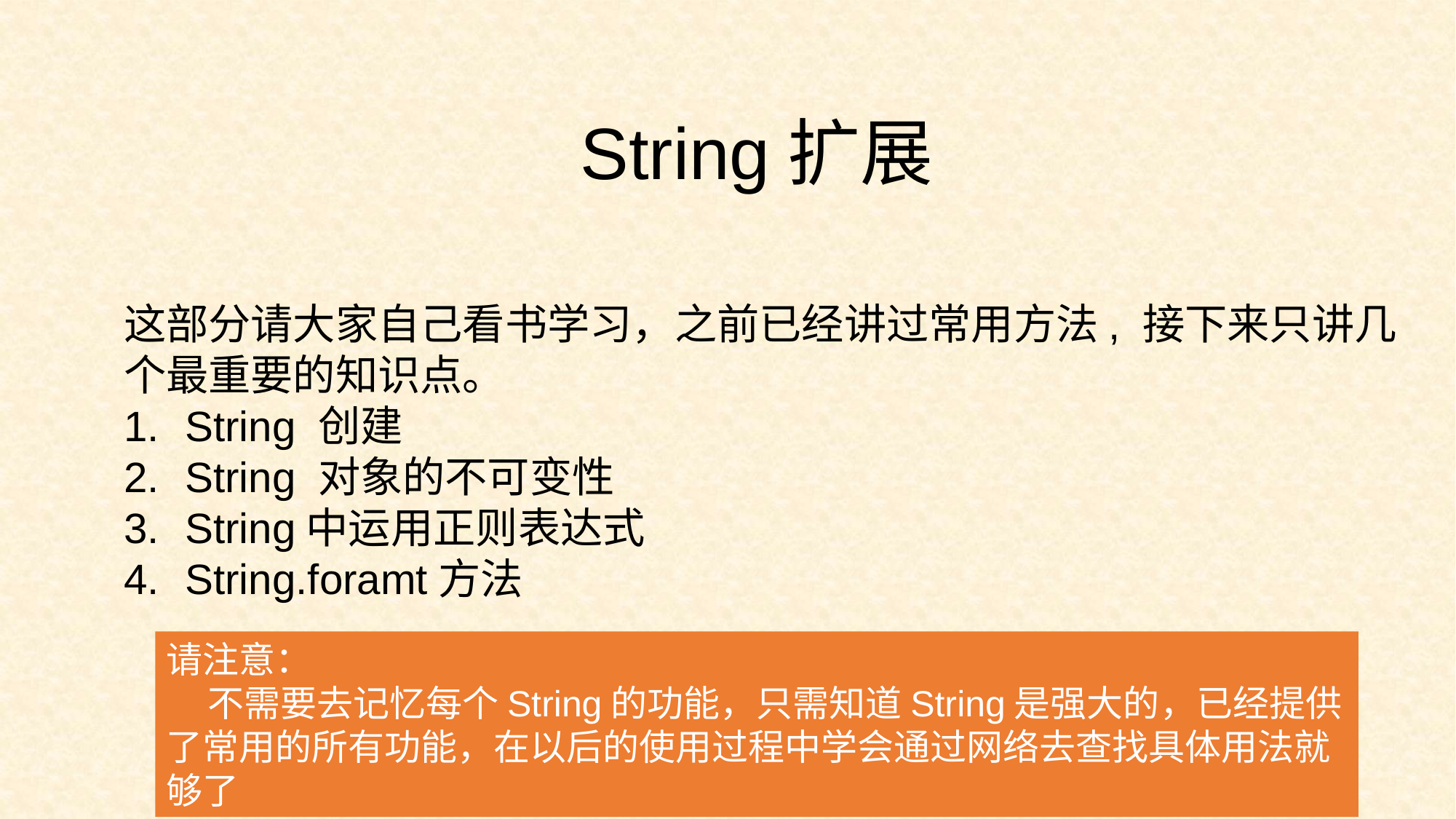

String扩展
这部分请大家自己看书学习，之前已经讲过常用方法, 接下来只讲几个最重要的知识点。
String 创建
String 对象的不可变性
String中运用正则表达式
String.foramt方法

请注意：
    不需要去记忆每个String的功能，只需知道String是强大的，已经提供了常用的所有功能，在以后的使用过程中学会通过网络去查找具体用法就够了